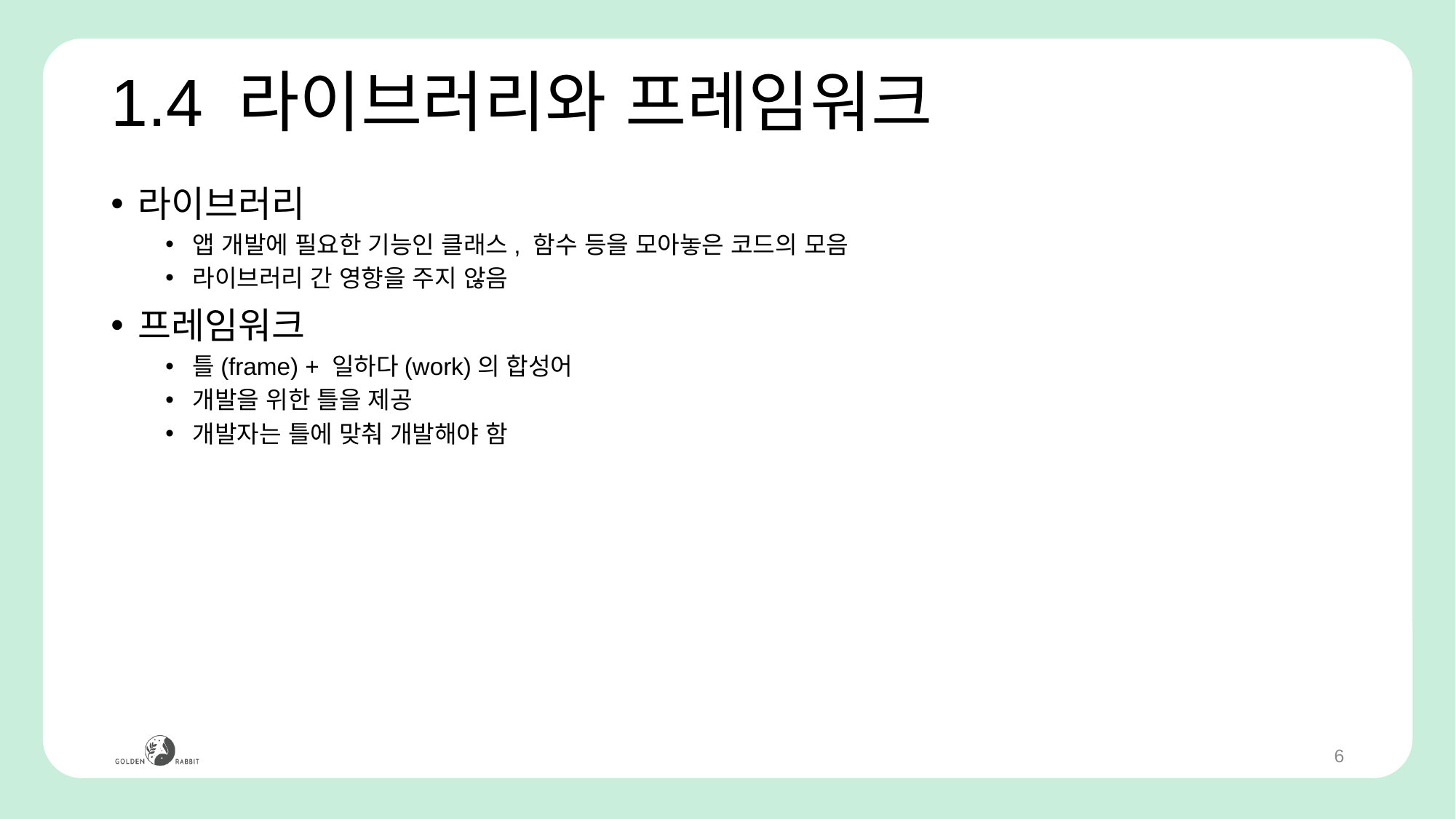

# 1.4 라이브러리와 프레임워크
라이브러리
앱 개발에 필요한 기능인 클래스, 함수 등을 모아놓은 코드의 모음
라이브러리 간 영향을 주지 않음
프레임워크
틀(frame) + 일하다(work)의 합성어
개발을 위한 틀을 제공
개발자는 틀에 맞춰 개발해야 함
6